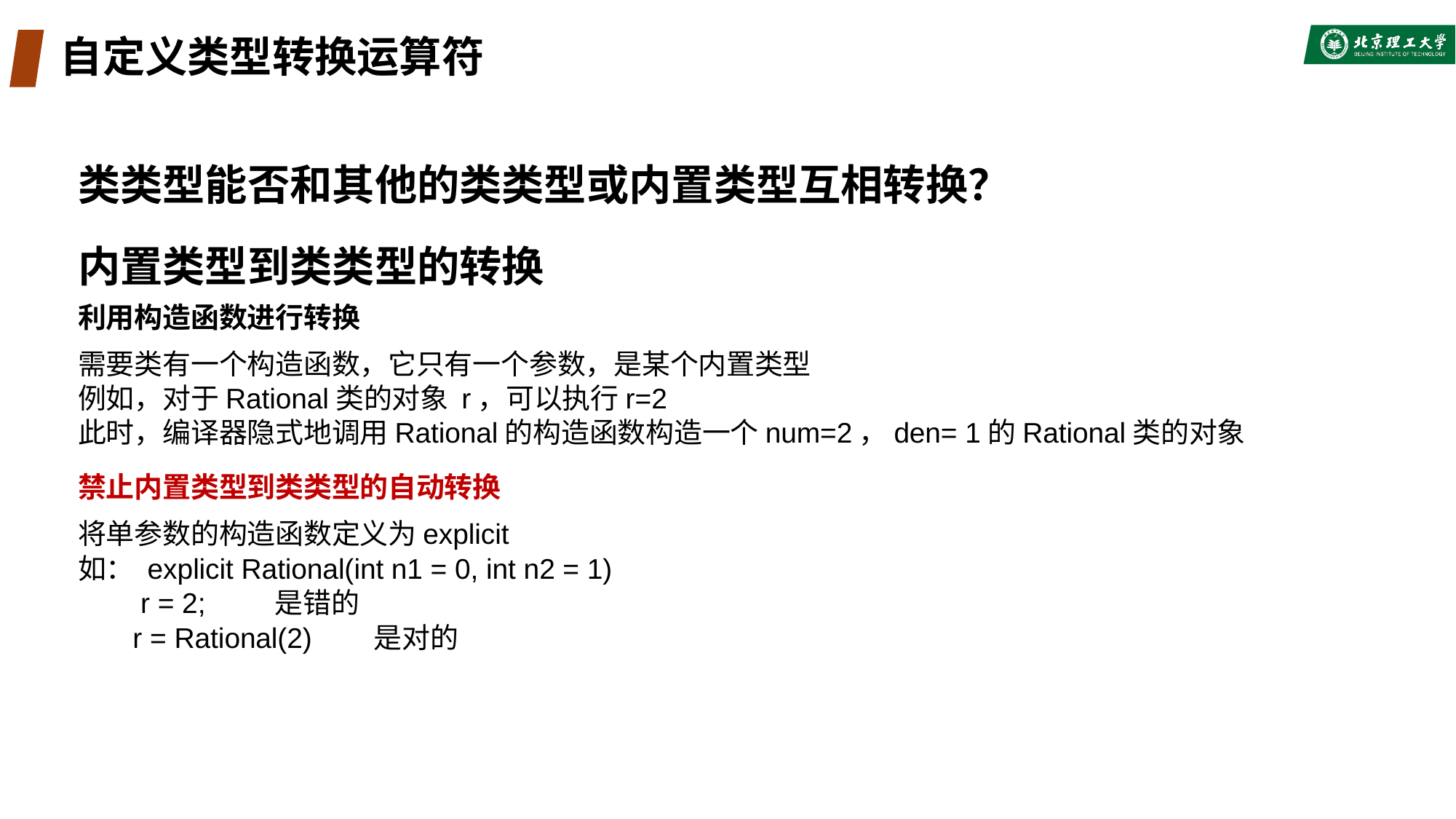

# 自定义类型转换运算符
类类型能否和其他的类类型或内置类型互相转换？
内置类型到类类型的转换
利用构造函数进行转换
需要类有一个构造函数，它只有一个参数，是某个内置类型
例如，对于Rational类的对象 r，可以执行r=2
此时，编译器隐式地调用Rational的构造函数构造一个num=2，den= 1的Rational类的对象
禁止内置类型到类类型的自动转换
将单参数的构造函数定义为explicit
如： explicit Rational(int n1 = 0, int n2 = 1)
        r = 2;        是错的
       r = Rational(2)       是对的